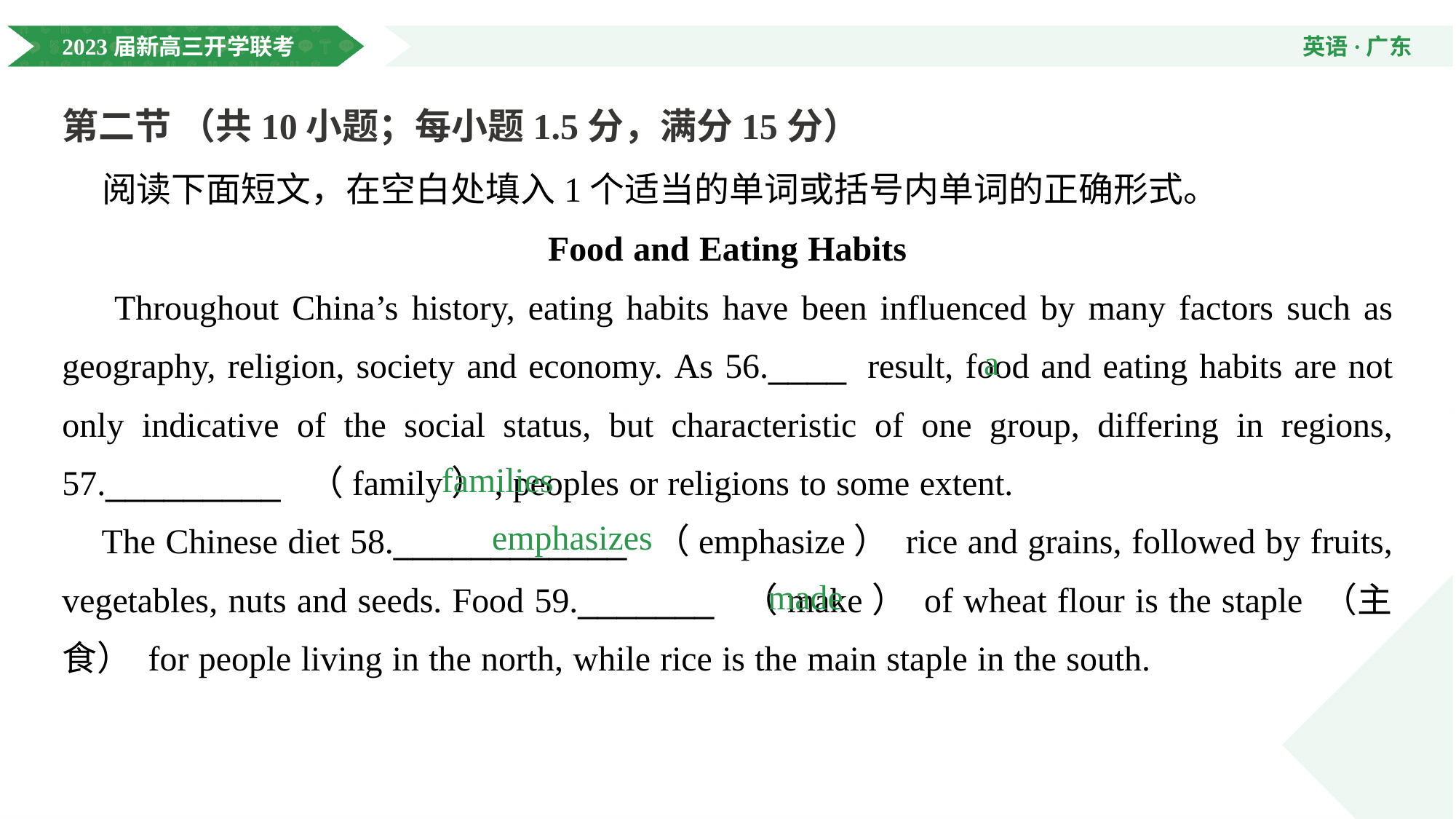

第二节 （共10小题；每小题1.5分，满分15分）
    阅读下面短文，在空白处填入1个适当的单词或括号内单词的正确形式。
Food and Eating Habits
    Throughout China’s history, eating habits have been influenced by many factors such as geography, religion, society and economy. As 56.____. result, food and eating habits are not only indicative of the social status, but characteristic of one group, differing in regions, 57._________. （family）, peoples or religions to some extent.
    The Chinese diet 58.____________. （emphasize） rice and grains, followed by fruits, vegetables, nuts and seeds. Food 59._______. （make） of wheat flour is the staple （主食） for people living in the north, while rice is the main staple in the south.

a
families
emphasizes
made